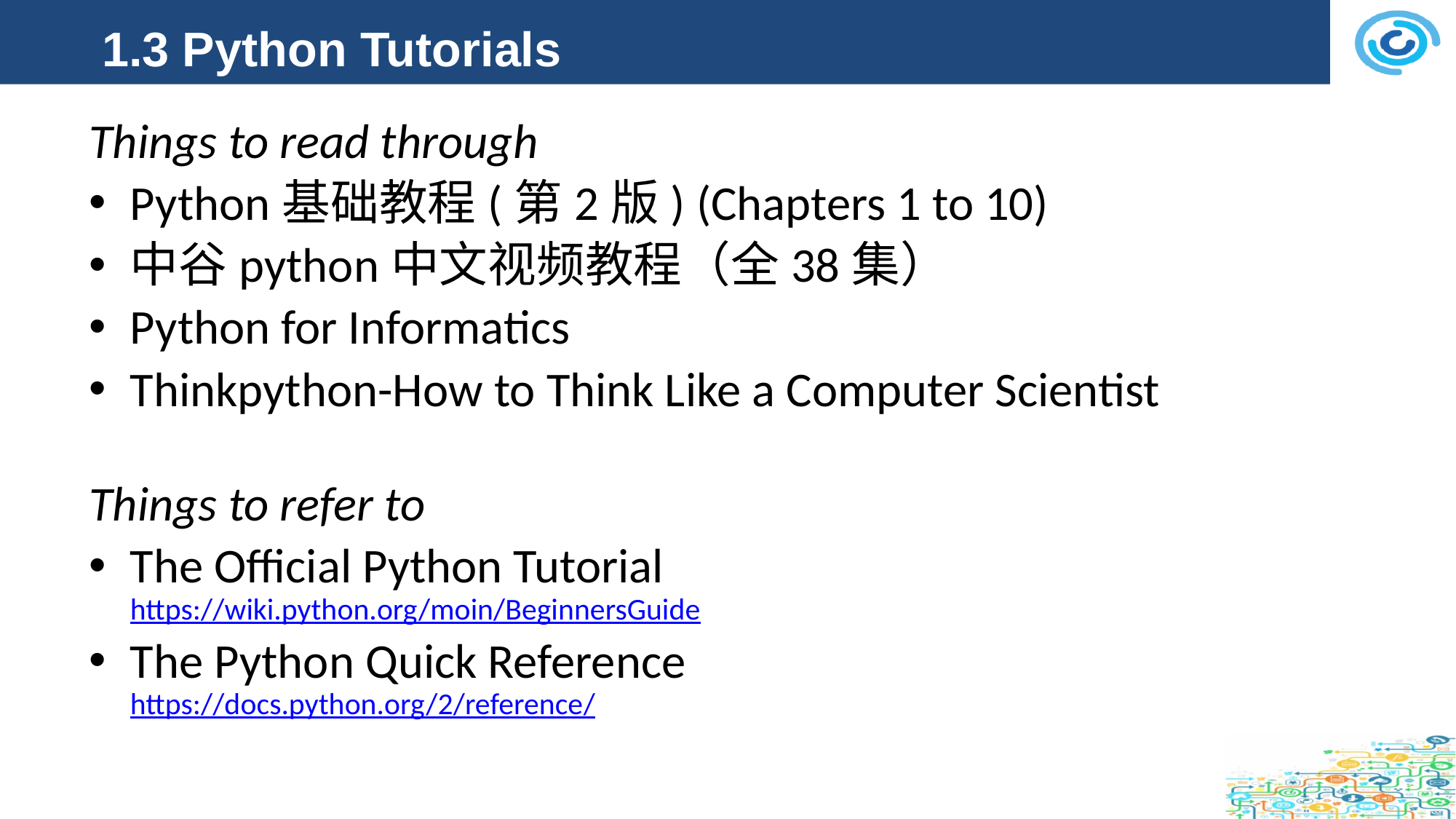

# 1.3 Python Tutorials
Things to read through
Python基础教程(第2版) (Chapters 1 to 10)
中谷python中文视频教程（全38集）
Python for Informatics
Thinkpython-How to Think Like a Computer Scientist
Things to refer to
The Official Python Tutorial
https://wiki.python.org/moin/BeginnersGuide
The Python Quick Reference
https://docs.python.org/2/reference/